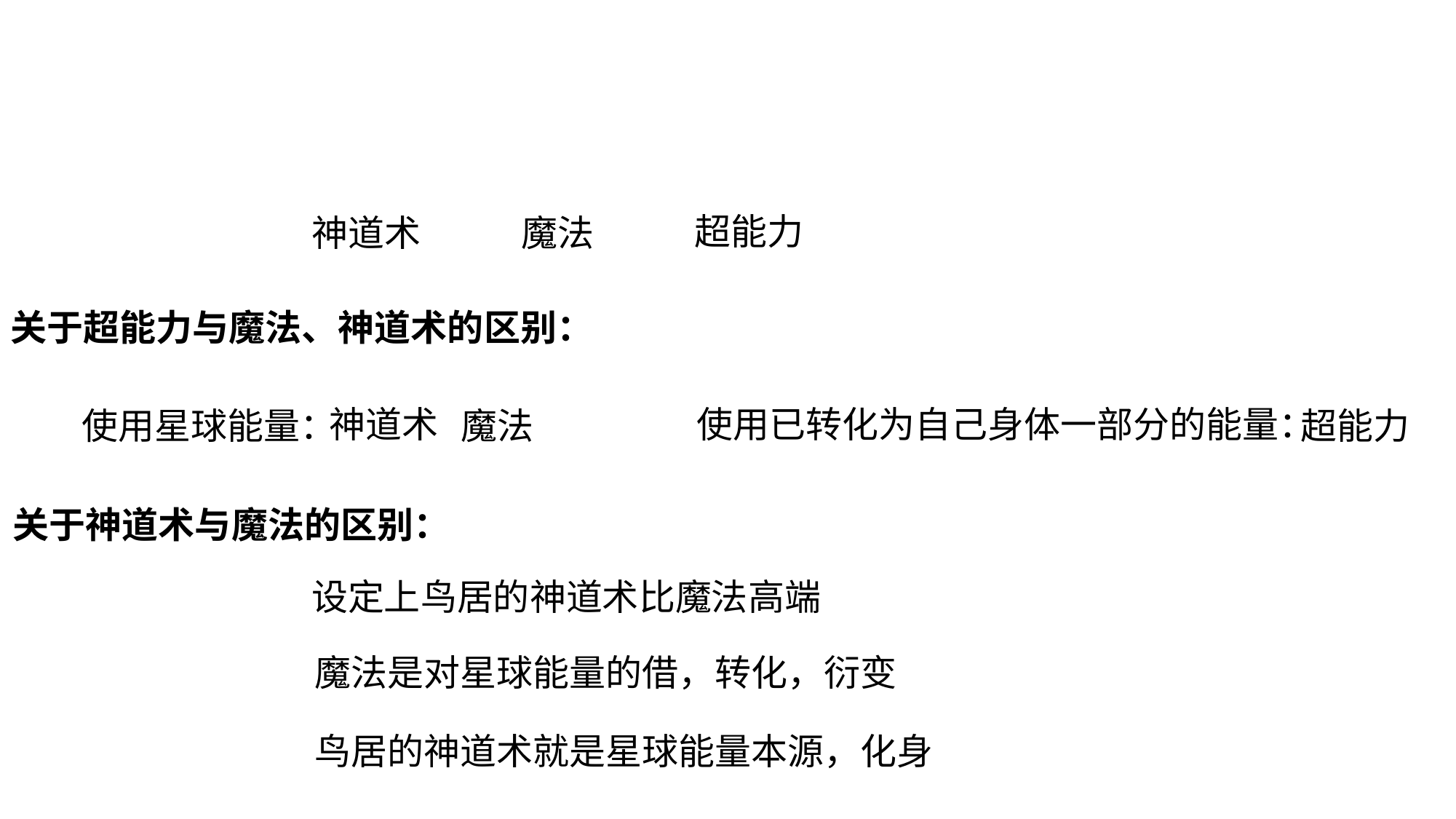

超能力
魔法
神道术
关于超能力与魔法、神道术的区别：
神道术
使用已转化为自己身体一部分的能量：
魔法
超能力
使用星球能量：
关于神道术与魔法的区别：
设定上鸟居的神道术比魔法高端
魔法是对星球能量的借，转化，衍变
鸟居的神道术就是星球能量本源，化身